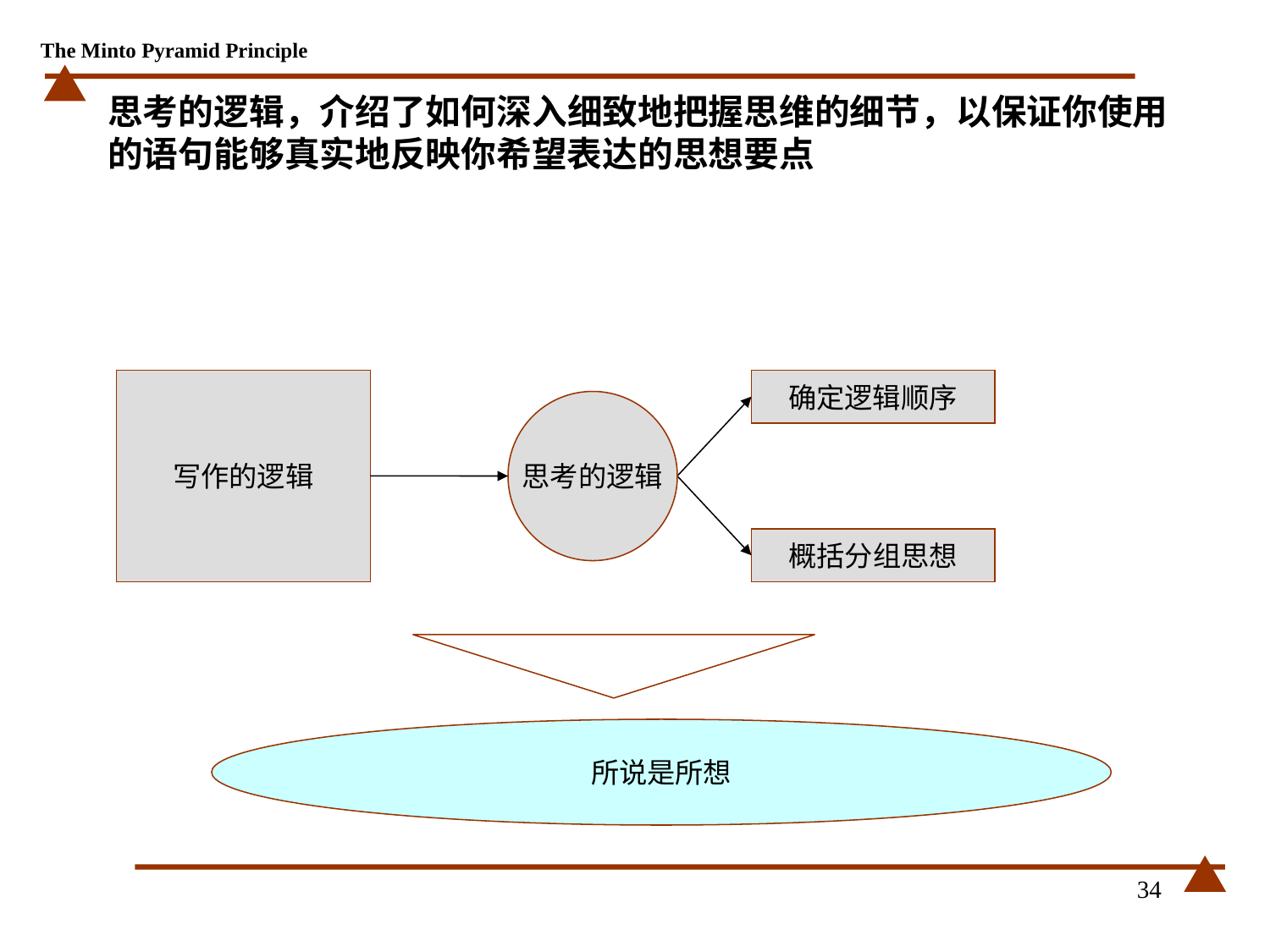

# 思考的逻辑，介绍了如何深入细致地把握思维的细节，以保证你使用的语句能够真实地反映你希望表达的思想要点
写作的逻辑
思考的逻辑
确定逻辑顺序
概括分组思想

所说是所想
34